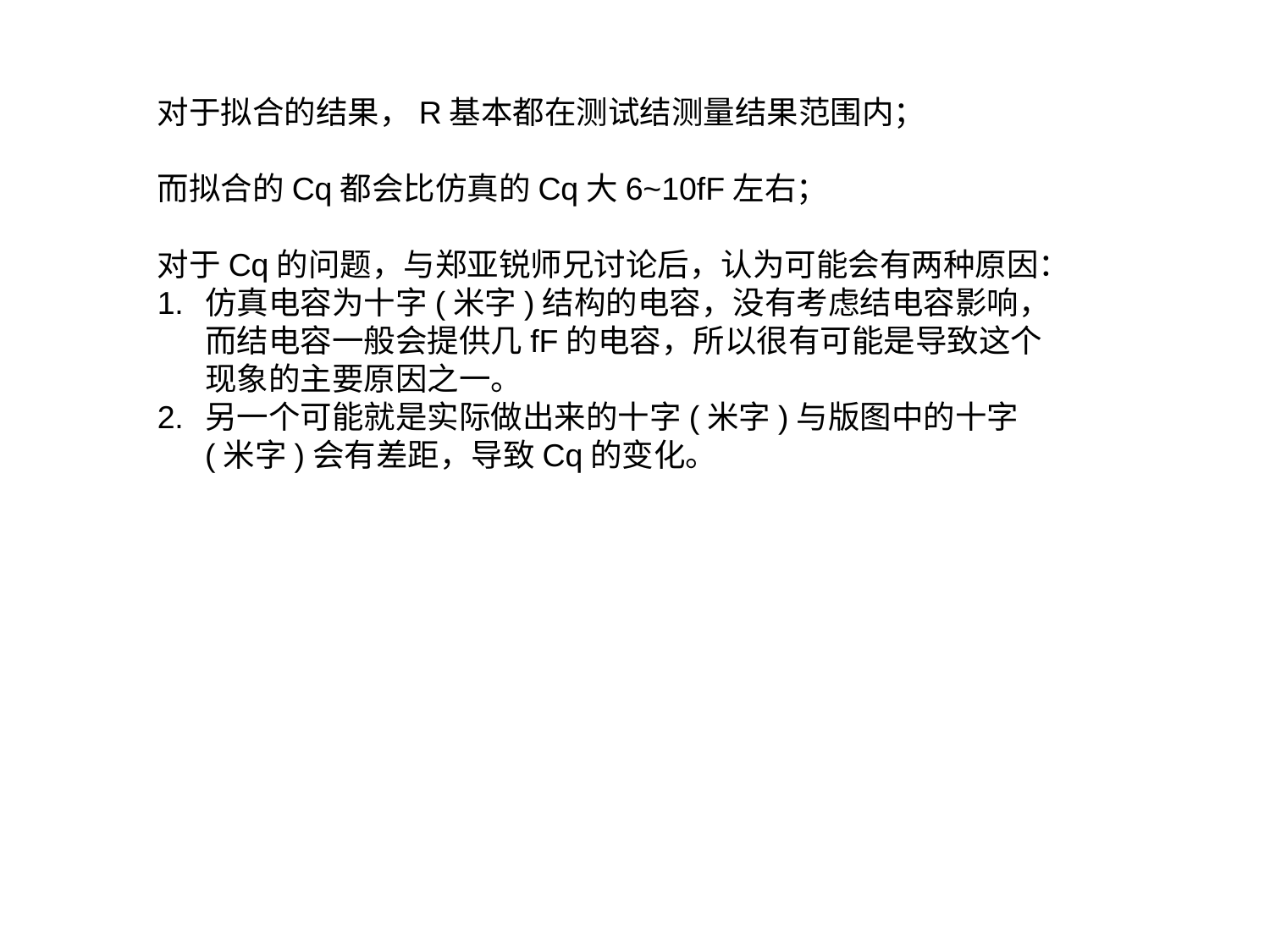

对于拟合的结果，R基本都在测试结测量结果范围内；

而拟合的Cq都会比仿真的Cq大6~10fF左右；

对于Cq的问题，与郑亚锐师兄讨论后，认为可能会有两种原因：
仿真电容为十字(米字)结构的电容，没有考虑结电容影响，而结电容一般会提供几fF的电容，所以很有可能是导致这个现象的主要原因之一。
另一个可能就是实际做出来的十字(米字)与版图中的十字(米字)会有差距，导致Cq的变化。